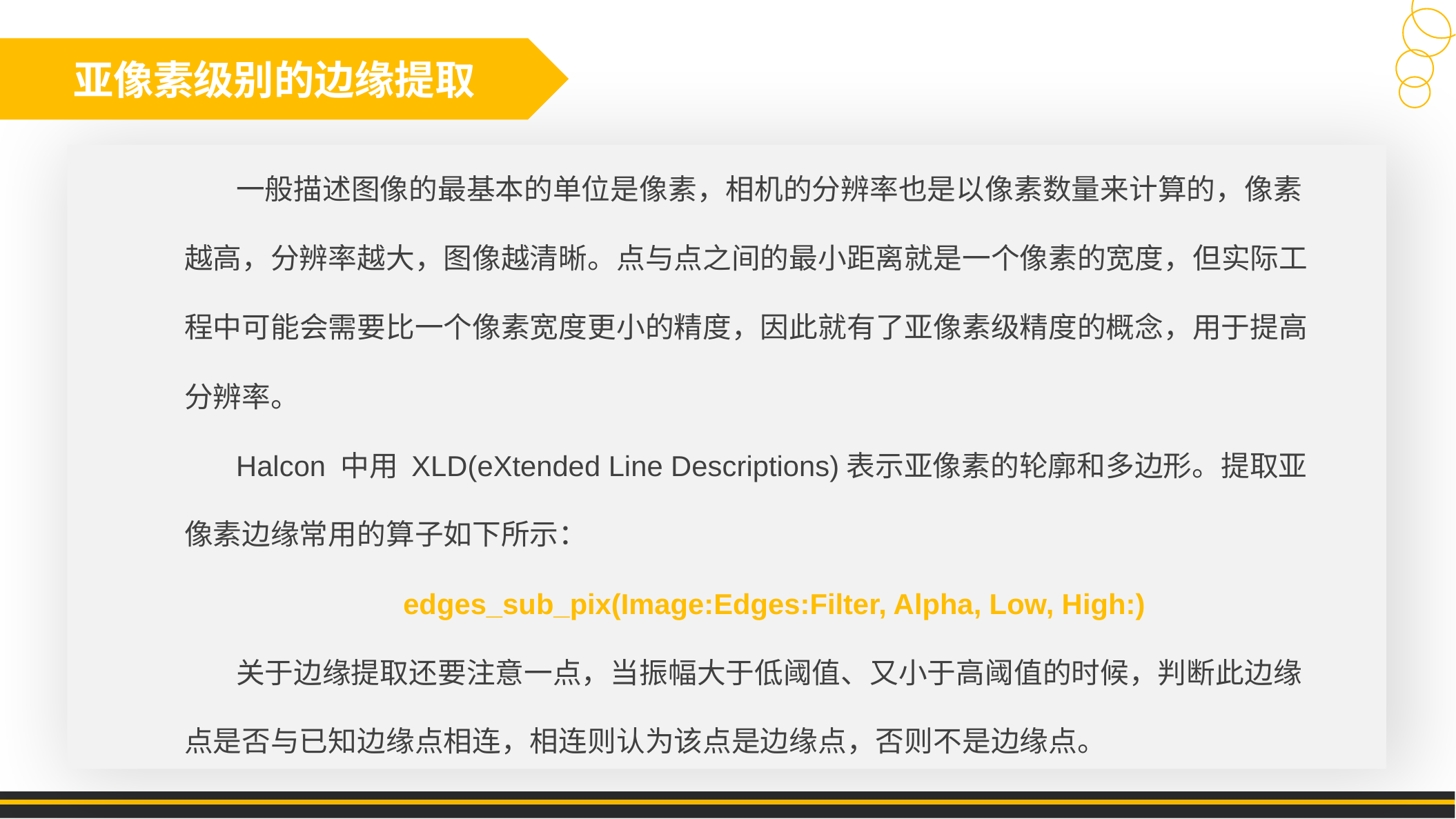

亚像素级别的边缘提取
一般描述图像的最基本的单位是像素，相机的分辨率也是以像素数量来计算的，像素越高，分辨率越大，图像越清晰。点与点之间的最小距离就是一个像素的宽度，但实际工程中可能会需要比一个像素宽度更小的精度，因此就有了亚像素级精度的概念，用于提高分辨率。
Halcon 中用 XLD(eXtended Line Descriptions)表示亚像素的轮廓和多边形。提取亚像素边缘常用的算子如下所示：
edges_sub_pix(Image:Edges:Filter, Alpha, Low, High:)
关于边缘提取还要注意一点，当振幅大于低阈值、又小于高阈值的时候，判断此边缘点是否与已知边缘点相连，相连则认为该点是边缘点，否则不是边缘点。